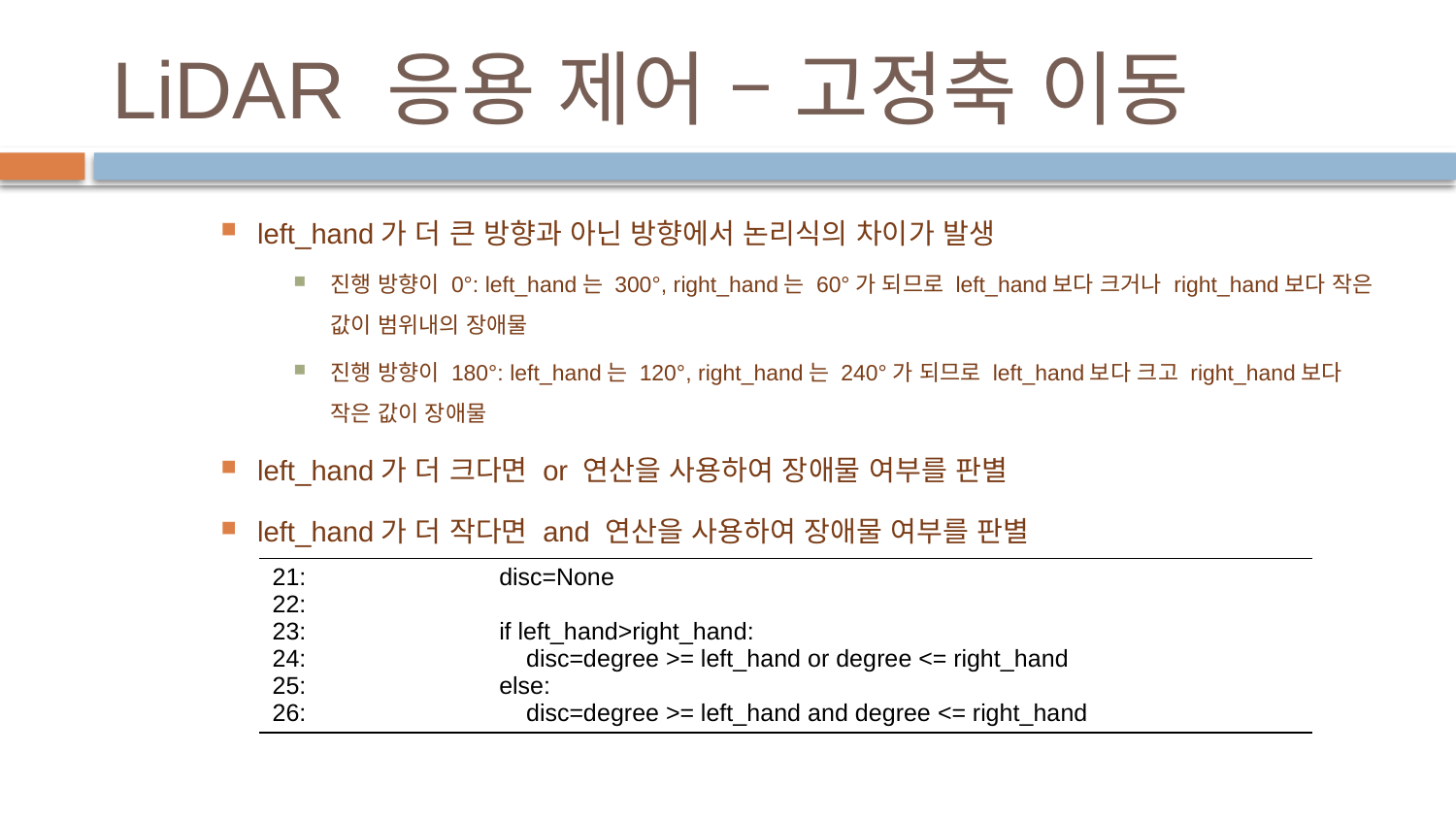

# LiDAR 응용 제어 – 고정축 이동
left_hand가 더 큰 방향과 아닌 방향에서 논리식의 차이가 발생
진행 방향이 0°: left_hand는 300°, right_hand는 60°가 되므로 left_hand보다 크거나 right_hand보다 작은 값이 범위내의 장애물
진행 방향이 180°: left_hand는 120°, right_hand는 240°가 되므로 left_hand보다 크고 right_hand보다 작은 값이 장애물
left_hand가 더 크다면 or 연산을 사용하여 장애물 여부를 판별
left_hand가 더 작다면 and 연산을 사용하여 장애물 여부를 판별
| 21: disc=None 22: 23: if left\_hand>right\_hand: 24: disc=degree >= left\_hand or degree <= right\_hand 25: else: 26: disc=degree >= left\_hand and degree <= right\_hand |
| --- |